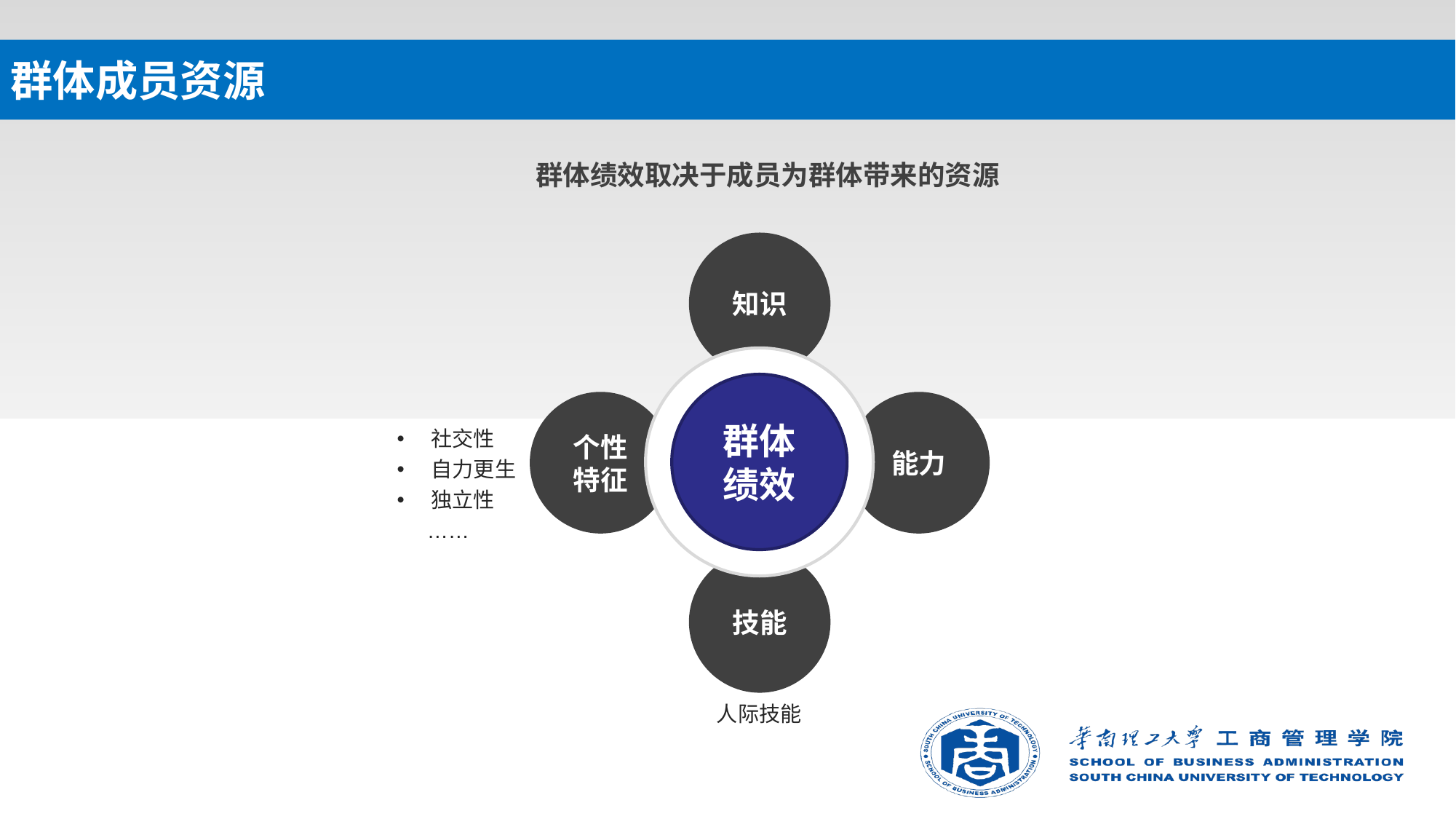

# 群体成员资源
群体绩效取决于成员为群体带来的资源
知识

群体绩效
个性特征
能力
社交性
自力更生
独立性
     ……
技能
人际技能